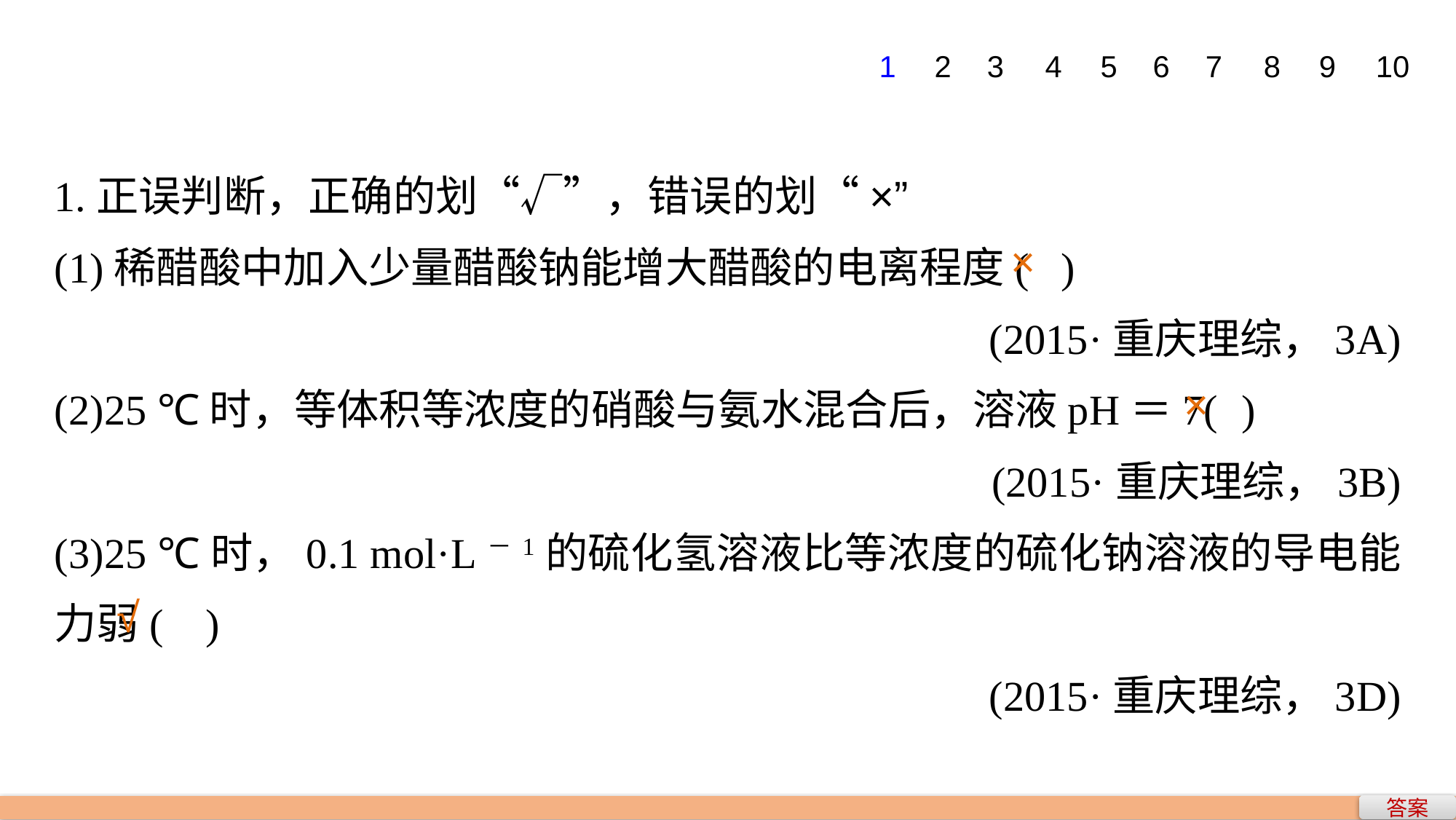

1
2
3
4
5
6
7
8
9
10
1.正误判断，正确的划“√”，错误的划“×”
(1)稀醋酸中加入少量醋酸钠能增大醋酸的电离程度(   )
(2015·重庆理综，3A)
(2)25 ℃时，等体积等浓度的硝酸与氨水混合后，溶液pH＝7(  )
(2015·重庆理综，3B)
(3)25 ℃时，0.1 mol·L－1的硫化氢溶液比等浓度的硫化钠溶液的导电能力弱(    )
(2015·重庆理综，3D)
×
×
√
答案